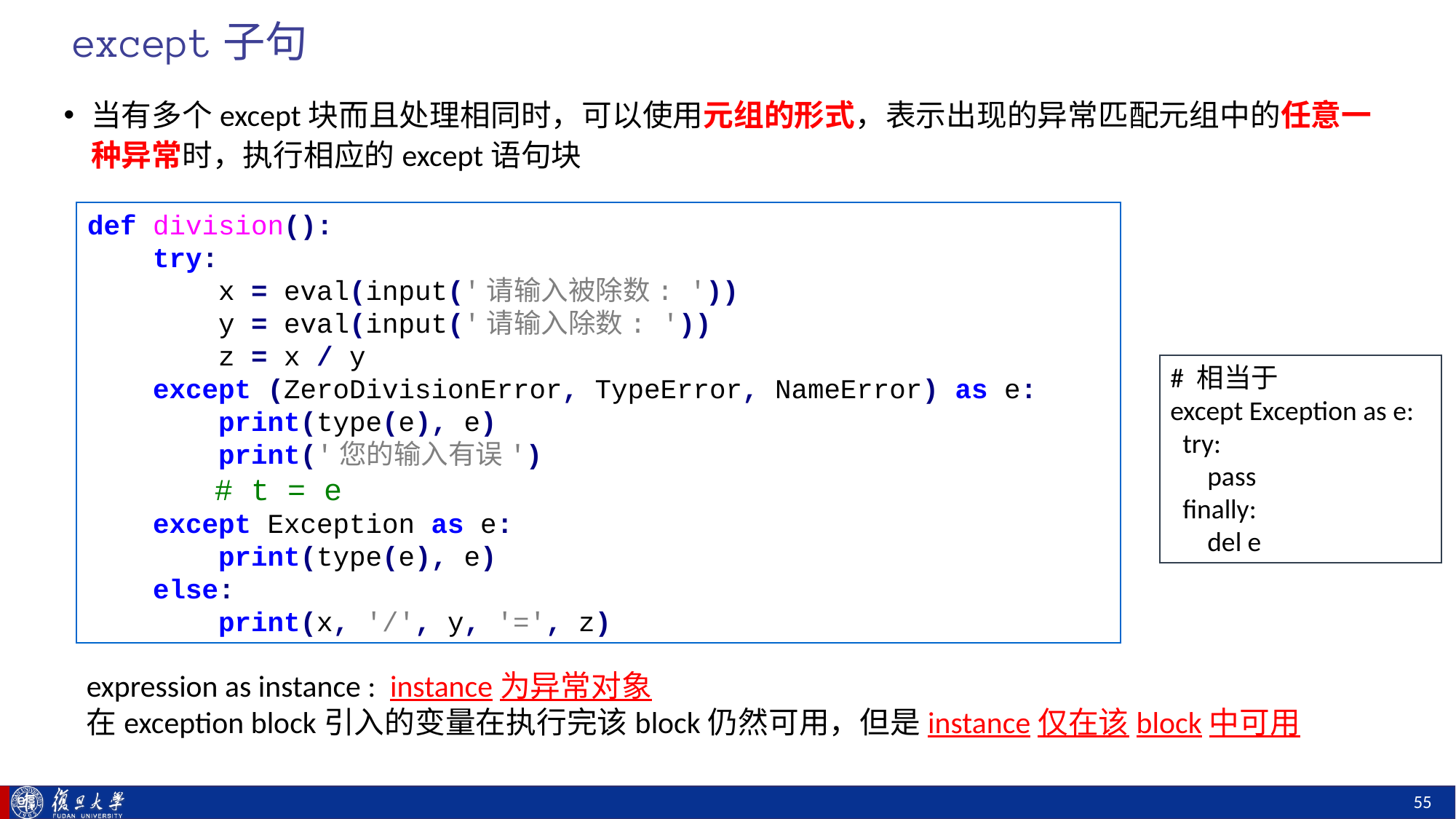

# except子句
当有多个except块而且处理相同时，可以使用元组的形式，表示出现的异常匹配元组中的任意一种异常时，执行相应的except语句块

def division():
    try:
        x = eval(input('请输入被除数: '))
        y = eval(input('请输入除数: '))
        z = x / y
    except (ZeroDivisionError, TypeError, NameError) as e:
        print(type(e), e)
        print('您的输入有误')
       # t = e
    except Exception as e:
        print(type(e), e)
    else:
        print(x, '/', y, '=', z)
# 相当于
except Exception as e:
  try:
      pass
  finally:
      del e
expression as instance :  instance为异常对象
在exception block引入的变量在执行完该block仍然可用，但是instance仅在该block中可用